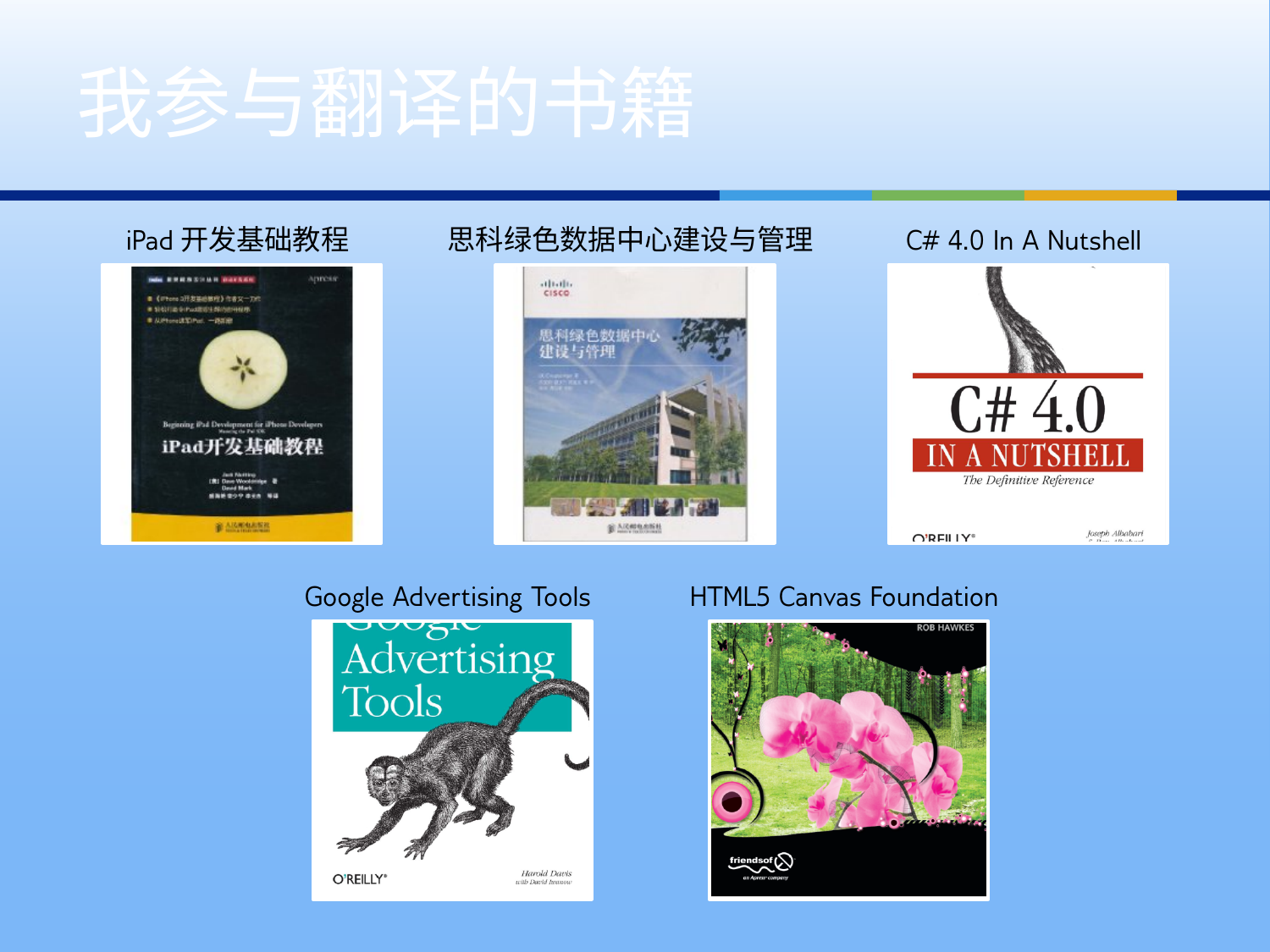

# 我参与翻译的书籍
iPad开发基础教程
思科绿色数据中心建设与管理
C# 4.0 In A Nutshell
Google Advertising Tools
HTML5 Canvas Foundation